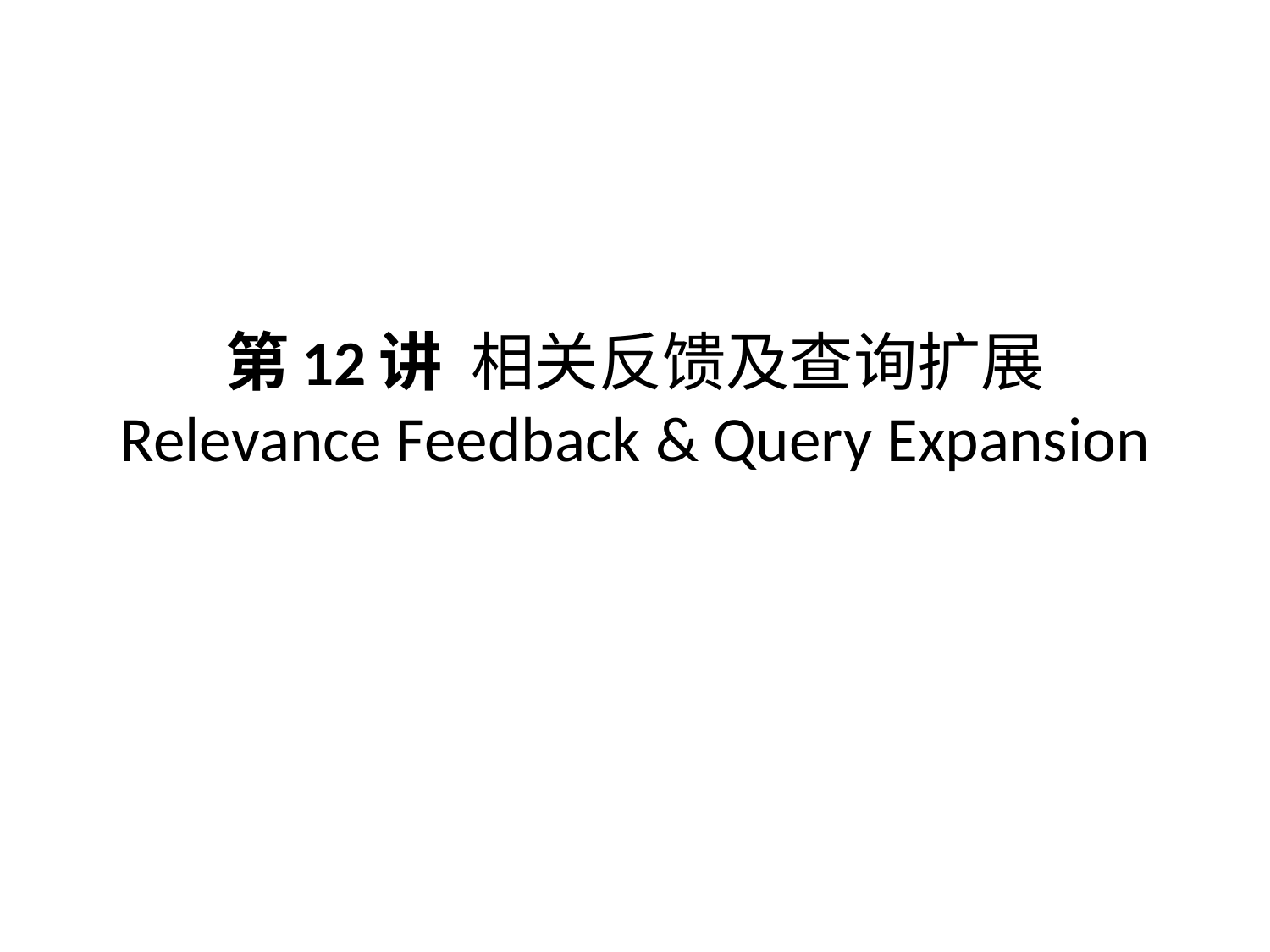

# 第12讲  相关反馈及查询扩展 Relevance Feedback & Query Expansion